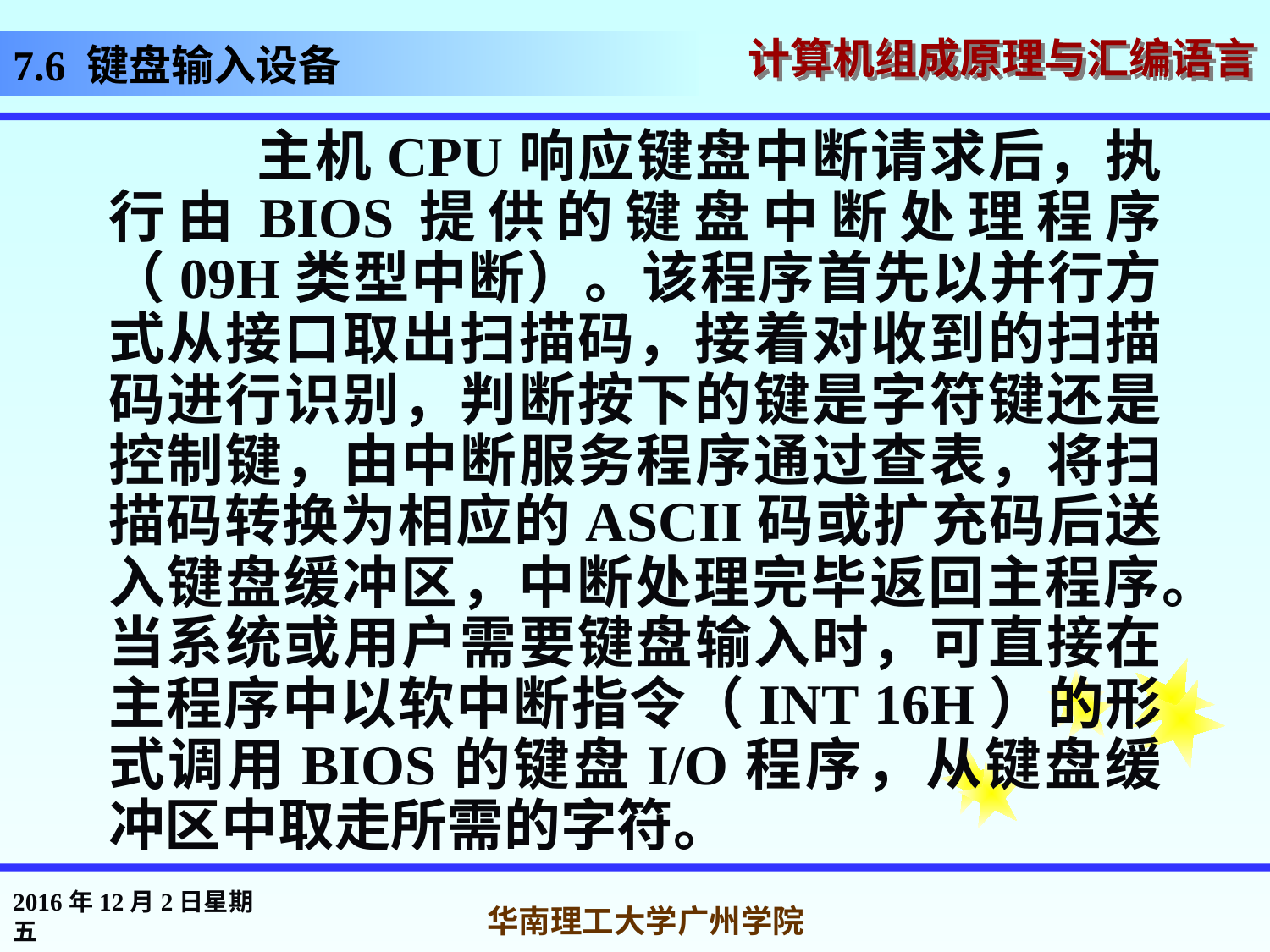

# 7.6 键盘输入设备
            主机CPU响应键盘中断请求后，执行由BIOS提供的键盘中断处理程序（09H类型中断）。该程序首先以并行方式从接口取出扫描码，接着对收到的扫描码进行识别，判断按下的键是字符键还是控制键，由中断服务程序通过查表，将扫描码转换为相应的ASCII码或扩充码后送入键盘缓冲区，中断处理完毕返回主程序。当系统或用户需要键盘输入时，可直接在主程序中以软中断指令（INT 16H）的形式调用BIOS的键盘I/O程序，从键盘缓冲区中取走所需的字符。
2016年12月2日星期五
华南理工大学广州学院